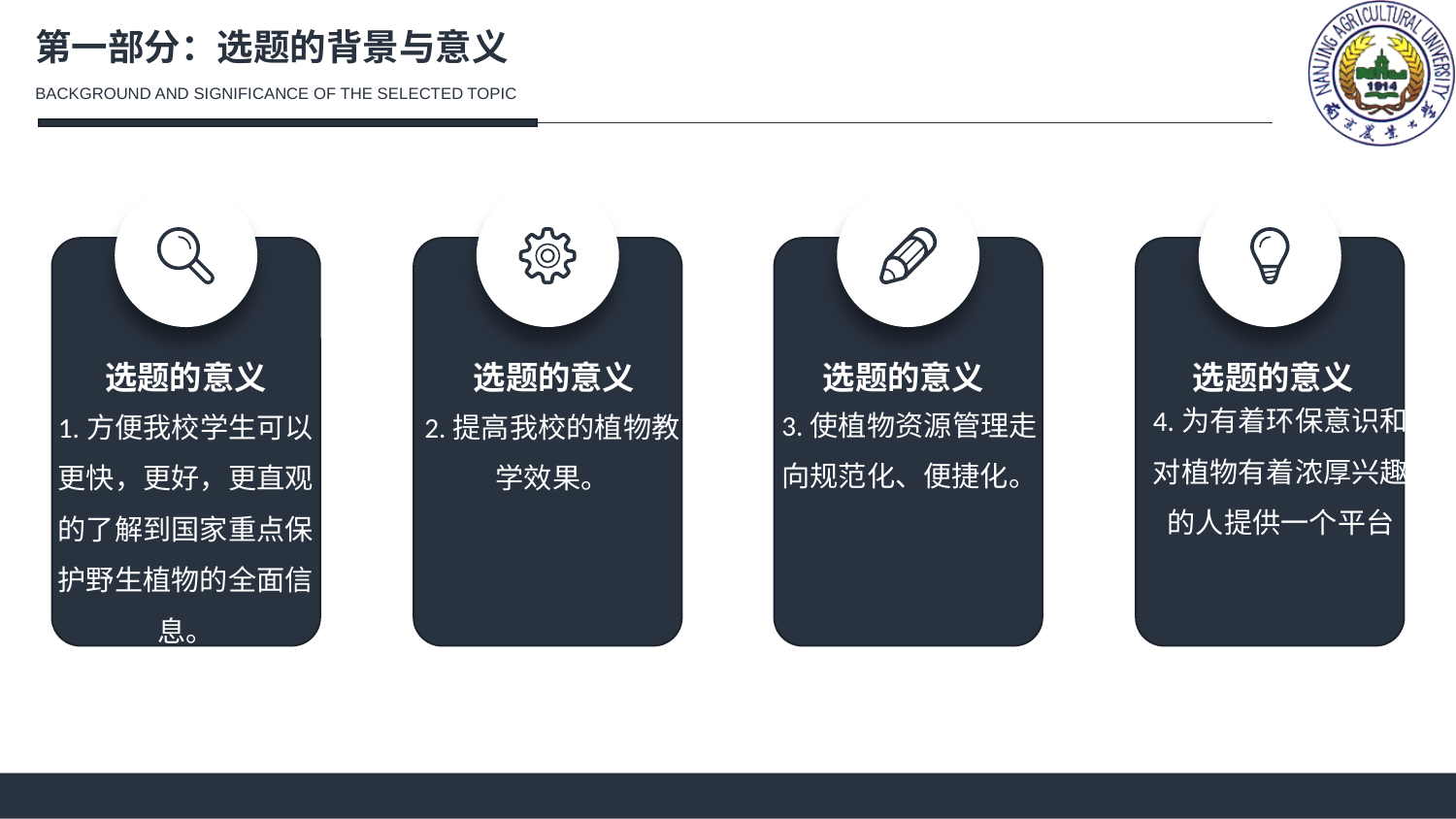

第一部分：选题的背景与意义
BACKGROUND AND SIGNIFICANCE OF THE SELECTED TOPIC

选题的意义
选题的意义
选题的意义
选题的意义
4.为有着环保意识和对植物有着浓厚兴趣的人提供一个平台
3.使植物资源管理走向规范化、便捷化。
1.方便我校学生可以更快，更好，更直观的了解到国家重点保护野生植物的全面信息。
2.提高我校的植物教学效果。